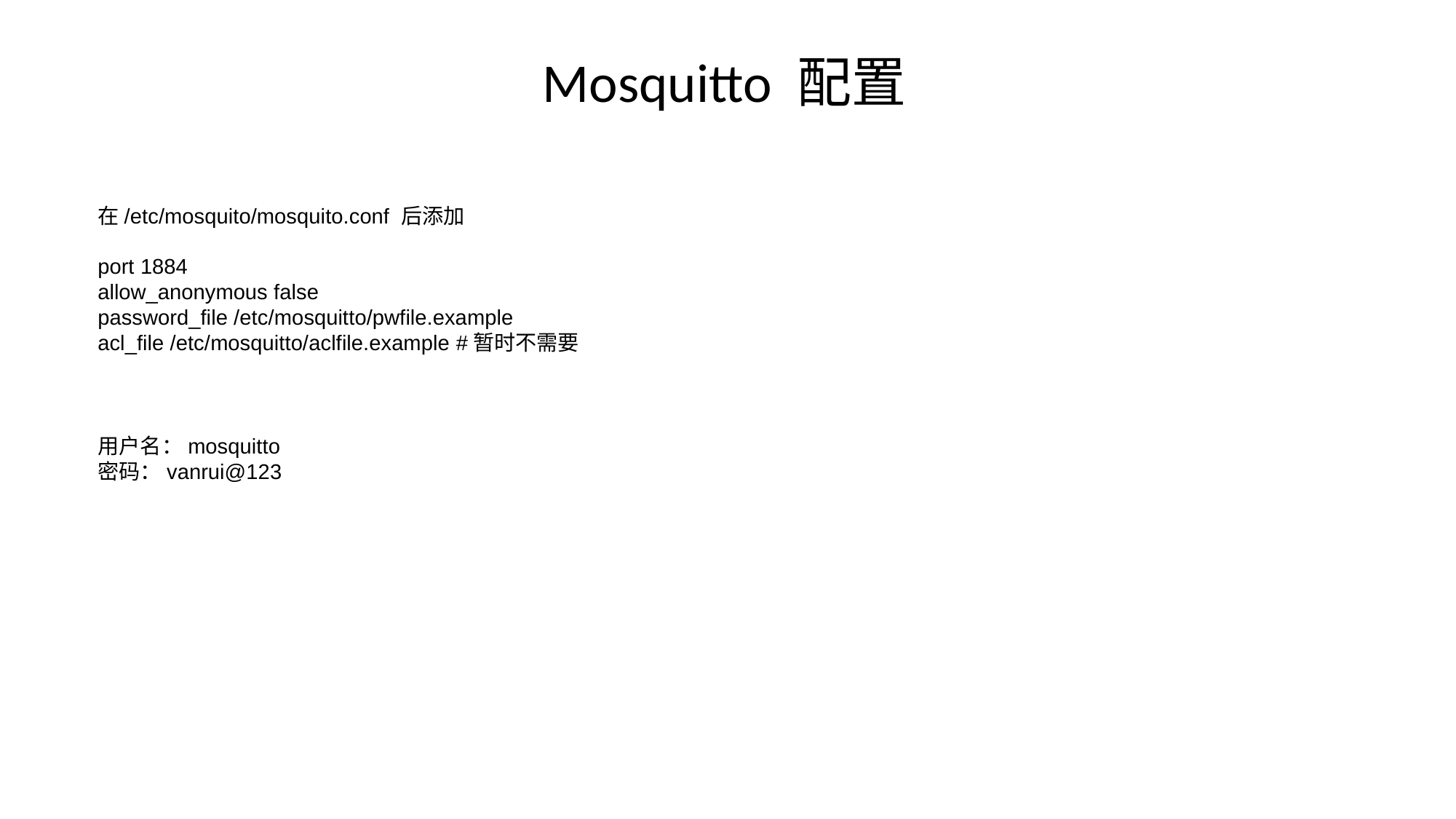

Mosquitto 配置
在/etc/mosquito/mosquito.conf 后添加

port 1884
allow_anonymous false
password_file /etc/mosquitto/pwfile.example
acl_file /etc/mosquitto/aclfile.example #暂时不需要
用户名：mosquitto
密码：vanrui@123